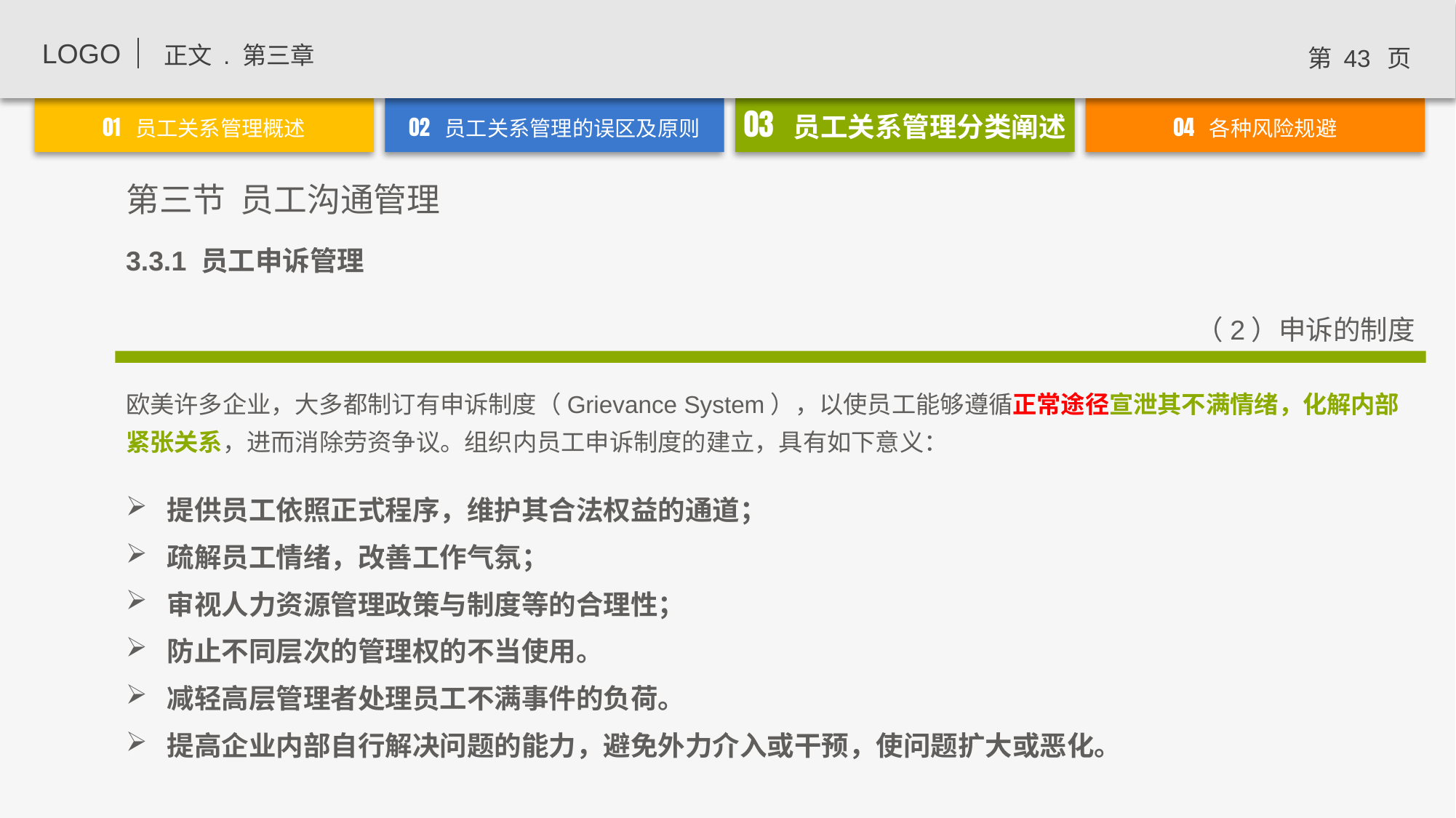

3.3.1 员工申诉管理
（2）申诉的制度

欧美许多企业，大多都制订有申诉制度（Grievance System），以使员工能够遵循正常途径宣泄其不满情绪，化解内部紧张关系，进而消除劳资争议。组织内员工申诉制度的建立，具有如下意义：
提供员工依照正式程序，维护其合法权益的通道；
疏解员工情绪，改善工作气氛；
审视人力资源管理政策与制度等的合理性；
防止不同层次的管理权的不当使用。
减轻高层管理者处理员工不满事件的负荷。
提高企业内部自行解决问题的能力，避免外力介入或干预，使问题扩大或恶化。